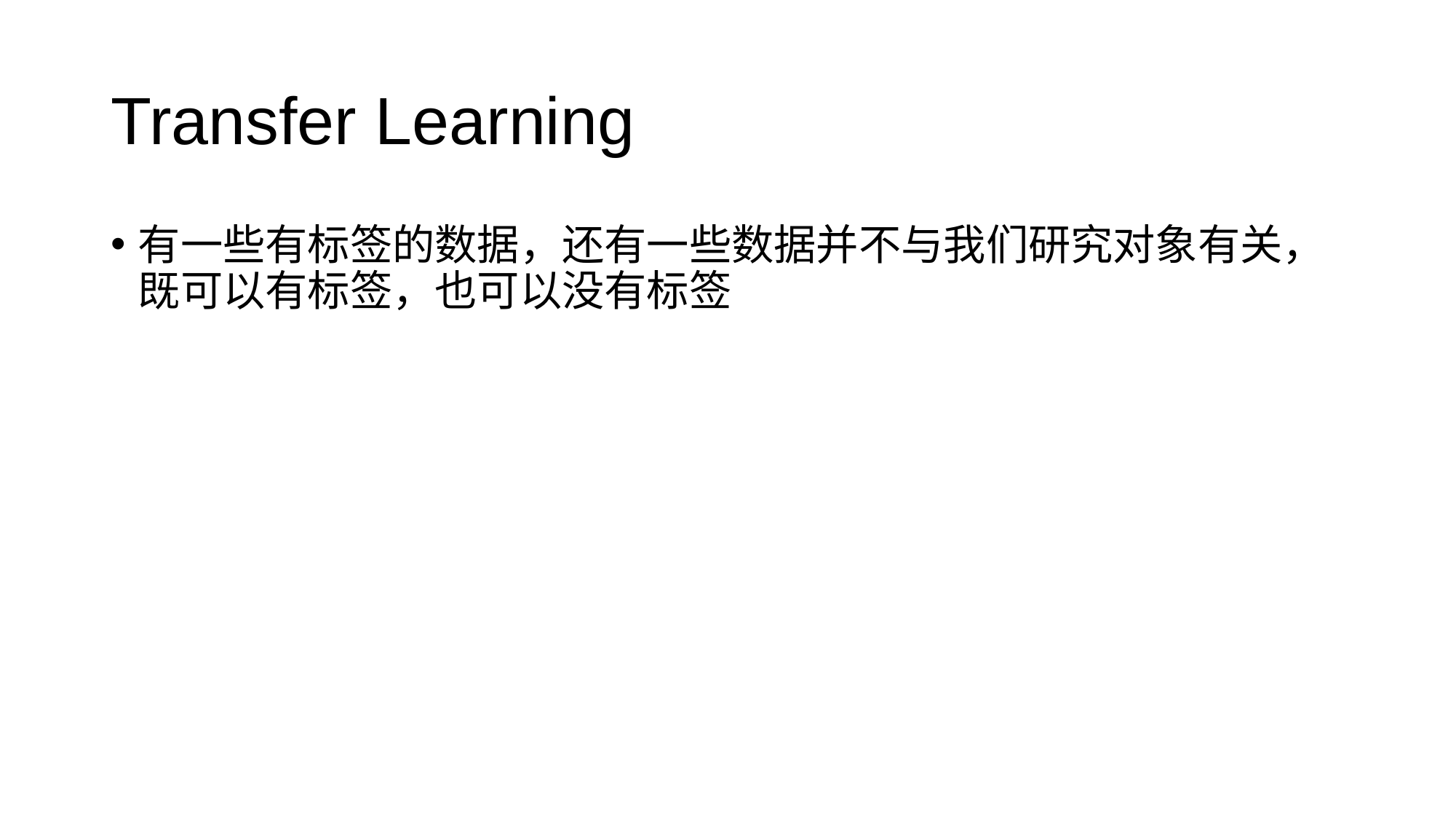

# Transfer Learning
有一些有标签的数据，还有一些数据并不与我们研究对象有关，既可以有标签，也可以没有标签